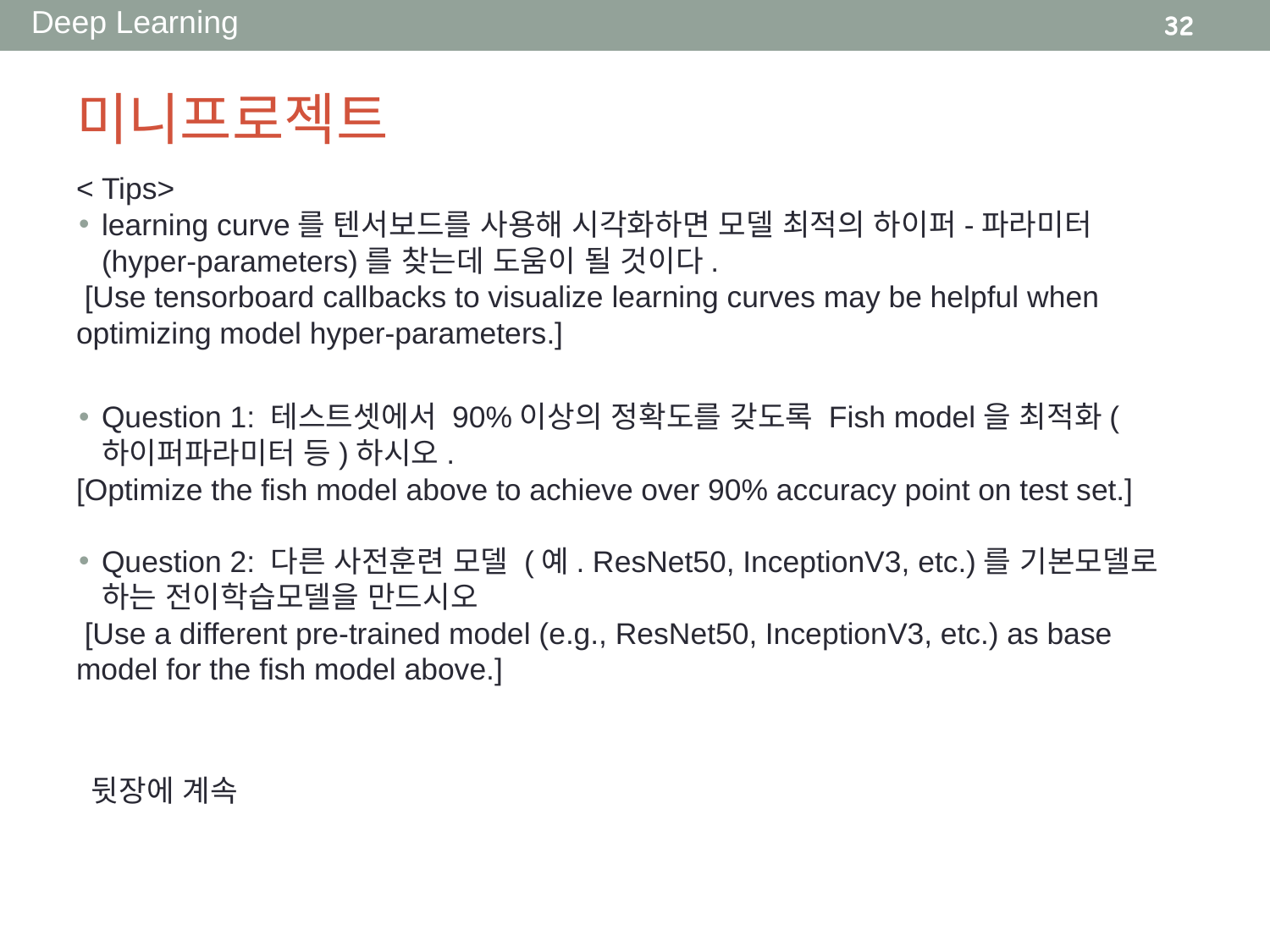

# 미니프로젝트
< Tips>
learning curve를 텐서보드를 사용해 시각화하면 모델 최적의 하이퍼-파라미터(hyper-parameters)를 찾는데 도움이 될 것이다.
 [Use tensorboard callbacks to visualize learning curves may be helpful when optimizing model hyper-parameters.]

Question 1: 테스트셋에서 90%이상의 정확도를 갖도록 Fish model을 최적화(하이퍼파라미터 등)하시오.
[Optimize the fish model above to achieve over 90% accuracy point on test set.]

Question 2: 다른 사전훈련 모델 (예. ResNet50, InceptionV3, etc.)를 기본모델로 하는 전이학습모델을 만드시오
 [Use a different pre-trained model (e.g., ResNet50, InceptionV3, etc.) as base model for the fish model above.]

뒷장에 계속